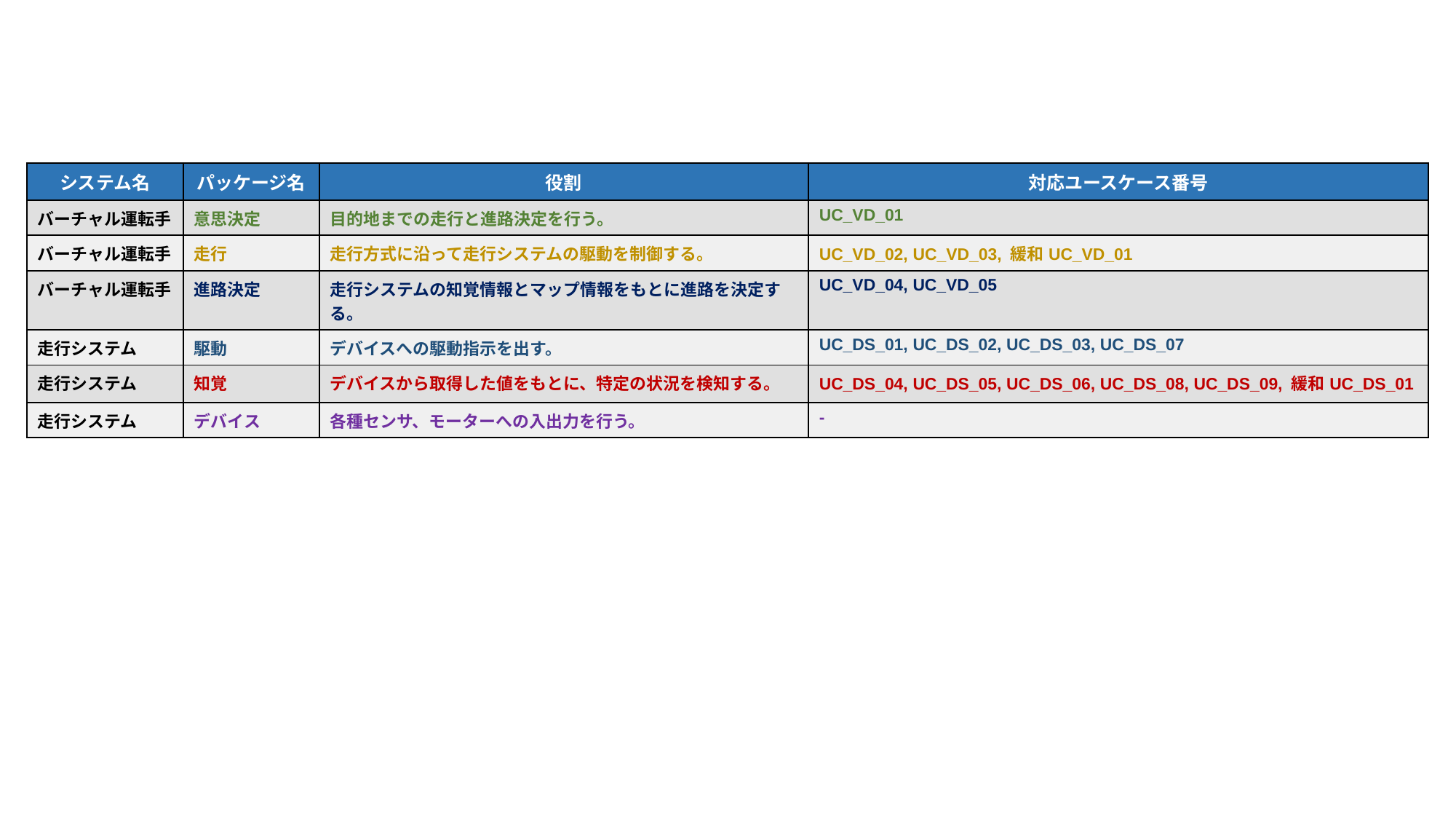

| システム名 | パッケージ名 | 役割 | 対応ユースケース番号 |
| --- | --- | --- | --- |
| バーチャル運転手 | 意思決定 | 目的地までの走行と進路決定を行う。 | UC\_VD\_01 |
| バーチャル運転手 | 走行 | 走行方式に沿って走行システムの駆動を制御する。 | UC\_VD\_02, UC\_VD\_03, 緩和UC\_VD\_01 |
| バーチャル運転手 | 進路決定 | 走行システムの知覚情報とマップ情報をもとに進路を決定する。 | UC\_VD\_04, UC\_VD\_05 |
| 走行システム | 駆動 | デバイスへの駆動指示を出す。 | UC\_DS\_01, UC\_DS\_02, UC\_DS\_03, UC\_DS\_07 |
| 走行システム | 知覚 | デバイスから取得した値をもとに、特定の状況を検知する。 | UC\_DS\_04, UC\_DS\_05, UC\_DS\_06, UC\_DS\_08, UC\_DS\_09, 緩和UC\_DS\_01 |
| 走行システム | デバイス | 各種センサ、モーターへの入出力を行う。 | - |